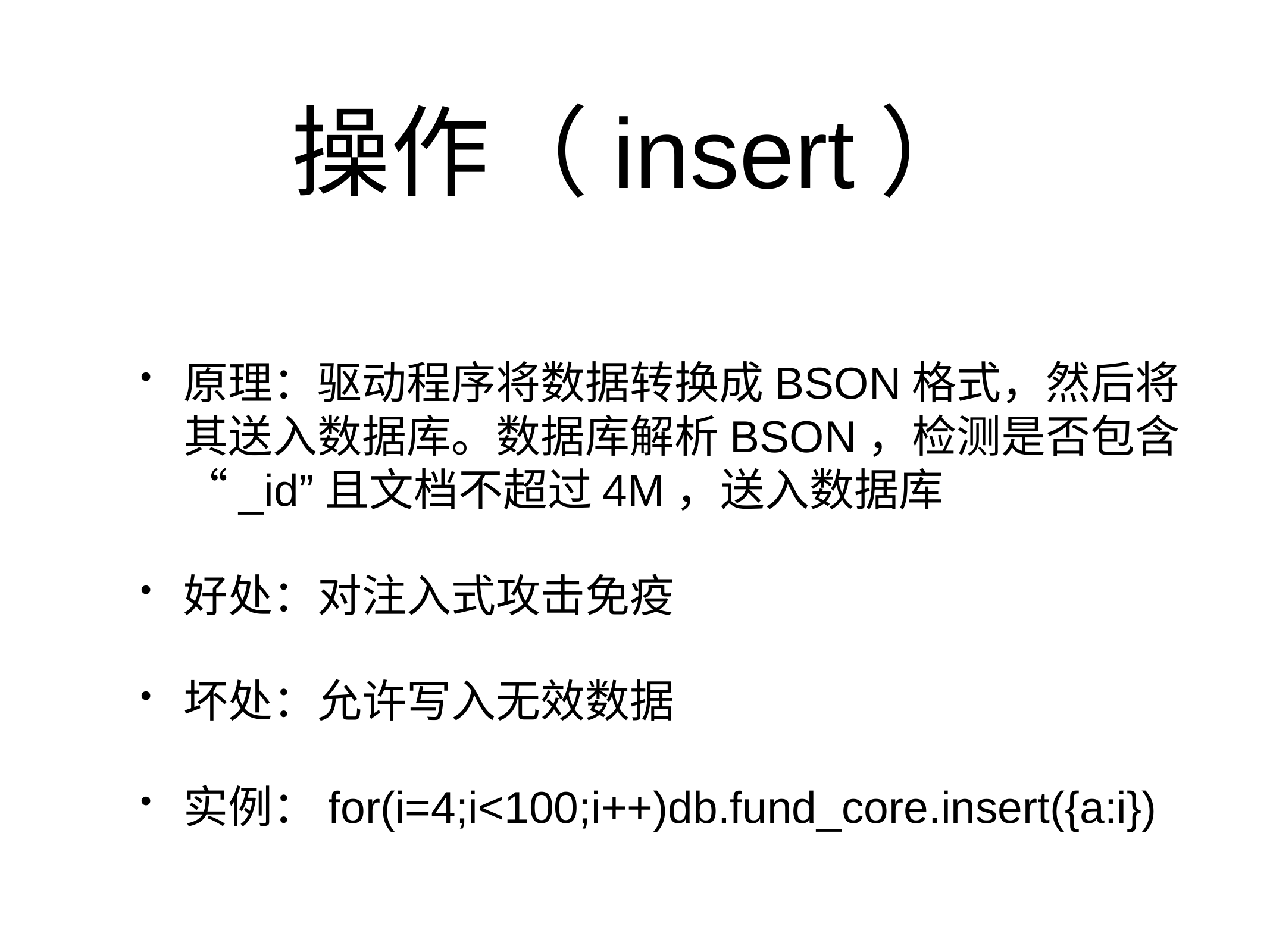

# 操作（insert）
原理：驱动程序将数据转换成BSON格式，然后将其送入数据库。数据库解析BSON，检测是否包含“_id”且文档不超过4M，送入数据库
好处：对注入式攻击免疫
坏处：允许写入无效数据
实例：for(i=4;i<100;i++)db.fund_core.insert({a:i})